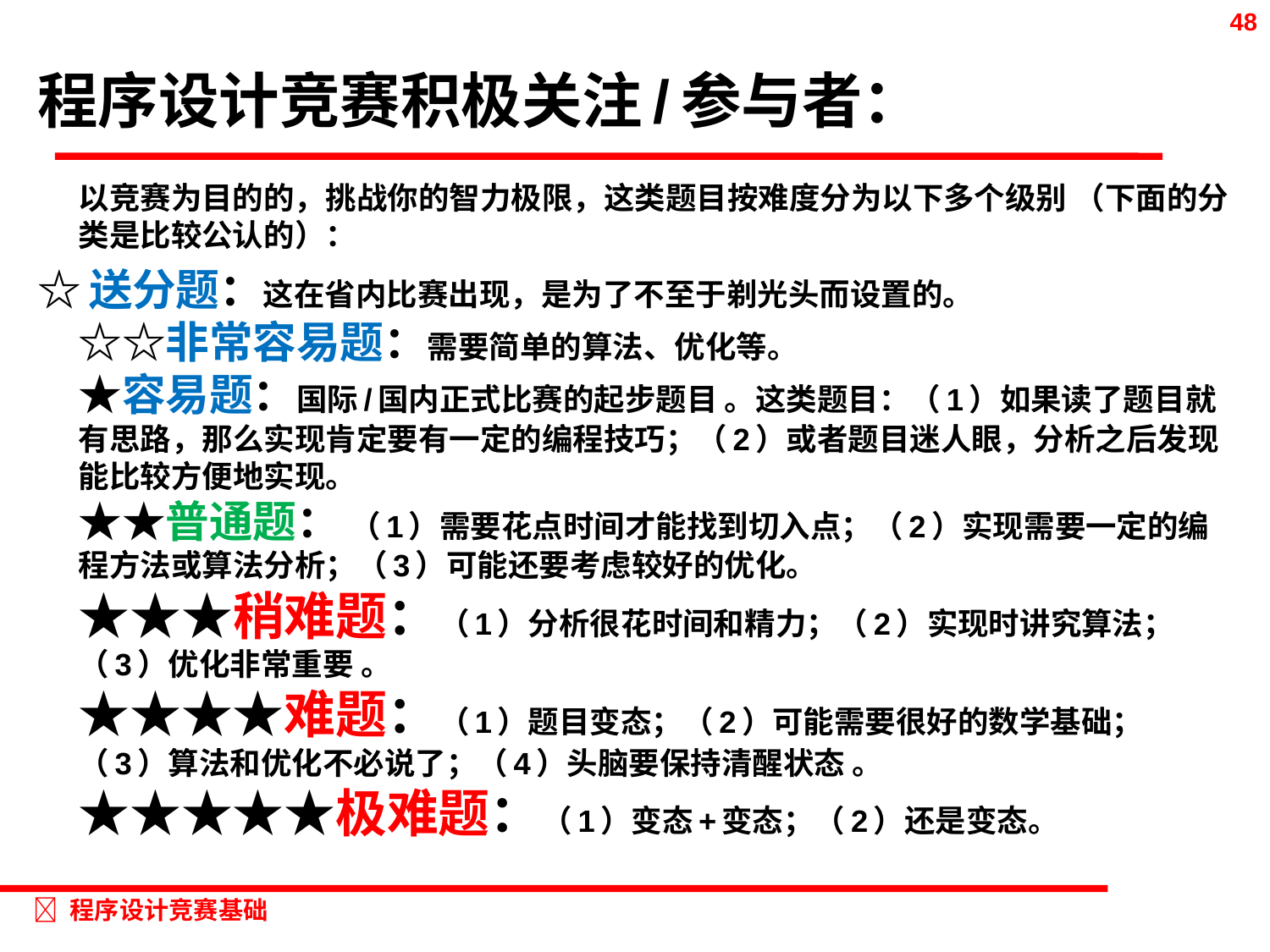

程序设计竞赛积极关注/参与者：
以竞赛为目的的，挑战你的智力极限，这类题目按难度分为以下多个级别 （下面的分类是比较公认的）：
☆送分题：这在省内比赛出现，是为了不至于剃光头而设置的。
☆☆非常容易题：需要简单的算法、优化等。
★容易题：国际/国内正式比赛的起步题目 。这类题目：（1）如果读了题目就有思路，那么实现肯定要有一定的编程技巧；（2）或者题目迷人眼，分析之后发现能比较方便地实现。
★★普通题： （1）需要花点时间才能找到切入点；（2）实现需要一定的编程方法或算法分析；（3）可能还要考虑较好的优化。
★★★稍难题：（1）分析很花时间和精力；（2）实现时讲究算法；（3）优化非常重要 。
★★★★难题：（1）题目变态；（2）可能需要很好的数学基础；（3）算法和优化不必说了；（4）头脑要保持清醒状态 。
★★★★★极难题：（1）变态+变态；（2）还是变态。